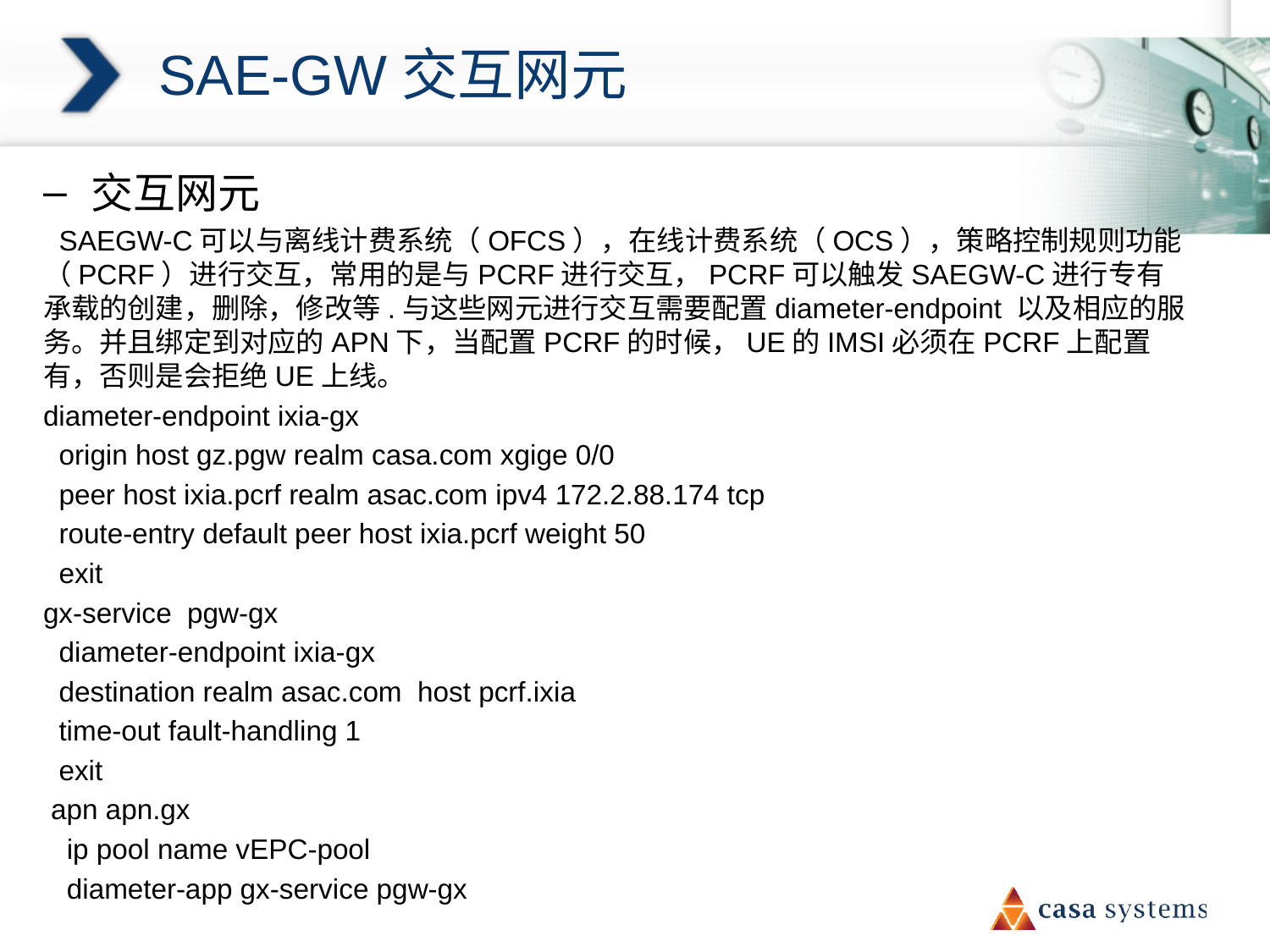

# SAE-GW交互网元
交互网元
  SAEGW-C可以与离线计费系统（OFCS），在线计费系统（OCS），策略控制规则功能（PCRF）进行交互，常用的是与PCRF进行交互，PCRF可以触发SAEGW-C进行专有承载的创建，删除，修改等.与这些网元进行交互需要配置diameter-endpoint 以及相应的服务。并且绑定到对应的APN下，当配置PCRF的时候，UE的IMSI必须在PCRF上配置有，否则是会拒绝UE上线。
diameter-endpoint ixia-gx
  origin host gz.pgw realm casa.com xgige 0/0
  peer host ixia.pcrf realm asac.com ipv4 172.2.88.174 tcp
  route-entry default peer host ixia.pcrf weight 50
  exit
gx-service  pgw-gx
  diameter-endpoint ixia-gx
  destination realm asac.com  host pcrf.ixia
  time-out fault-handling 1
  exit
 apn apn.gx
   ip pool name vEPC-pool
   diameter-app gx-service pgw-gx